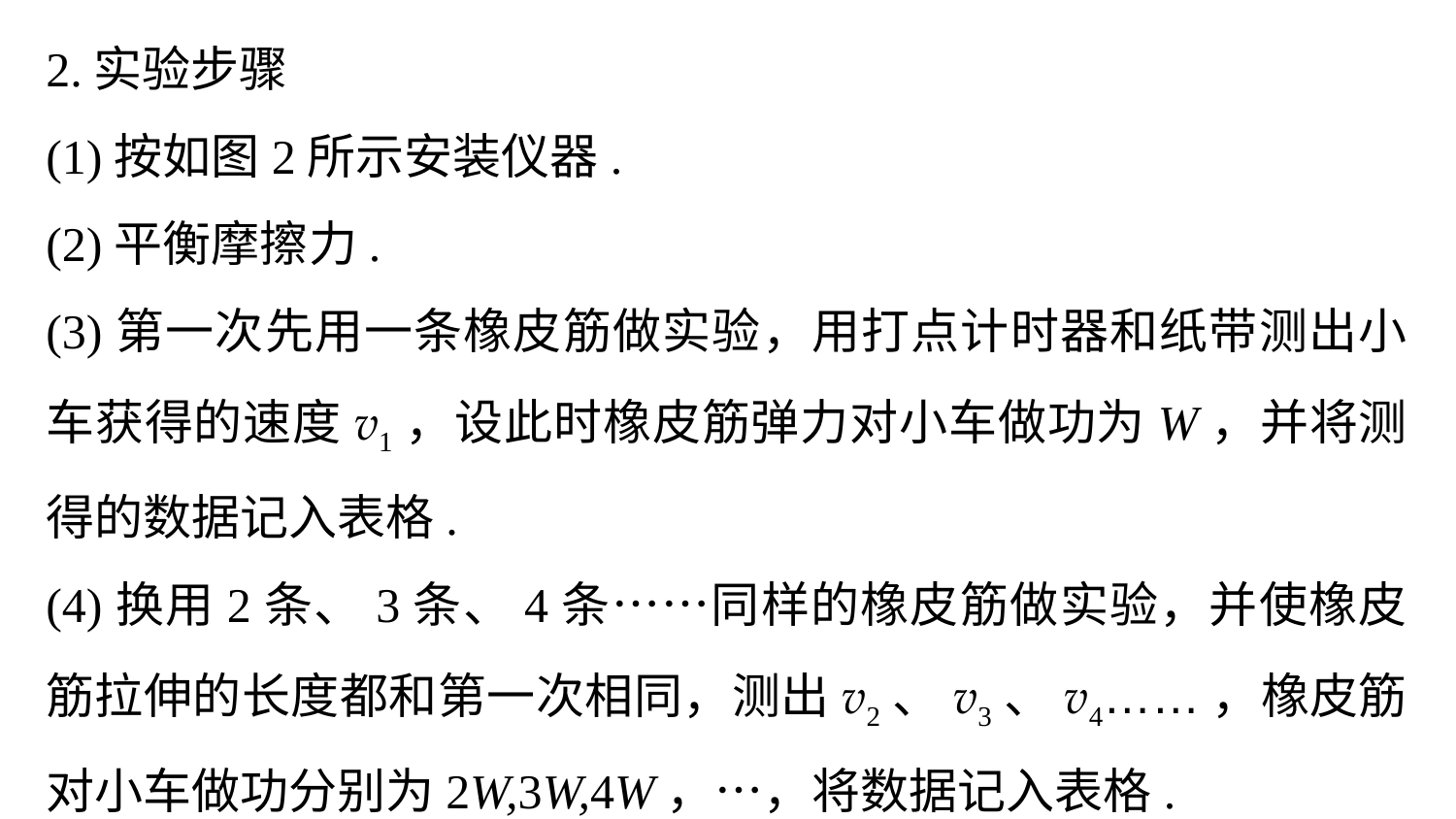

2.实验步骤
(1)按如图2所示安装仪器.
(2)平衡摩擦力.
(3)第一次先用一条橡皮筋做实验，用打点计时器和纸带测出小车获得的速度v1，设此时橡皮筋弹力对小车做功为W，并将测得的数据记入表格.
(4)换用2条、3条、4条……同样的橡皮筋做实验，并使橡皮筋拉伸的长度都和第一次相同，测出v2、v3、v4……，橡皮筋对小车做功分别为2W,3W,4W，…，将数据记入表格.